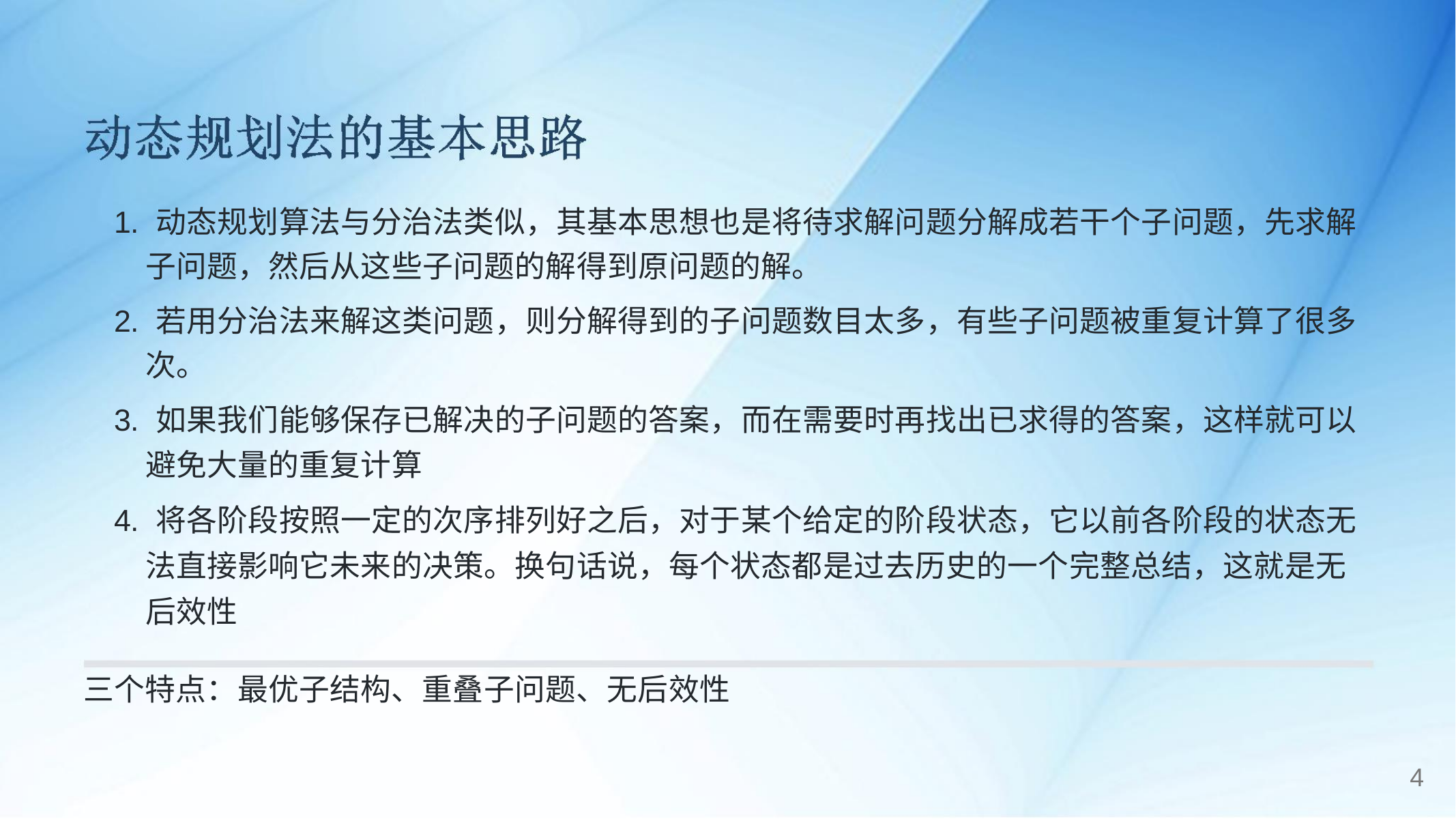

1. 动态规划算法与分治法类似，其基本思想也是将待求解问题分解成若干个子问题，先求解
子问题，然后从这些子问题的解得到原问题的解。
2. 若用分治法来解这类问题，则分解得到的子问题数目太多，有些子问题被重复计算了很多
次。
3. 如果我们能够保存已解决的子问题的答案，而在需要时再找出已求得的答案，这样就可以
避免大量的重复计算
4. 将各阶段按照一定的次序排列好之后，对于某个给定的阶段状态，它以前各阶段的状态无
法直接影响它未来的决策。换句话说，每个状态都是过去历史的一个完整总结，这就是无
后效性
三个特点：最优子结构、重叠子问题、无后效性
4